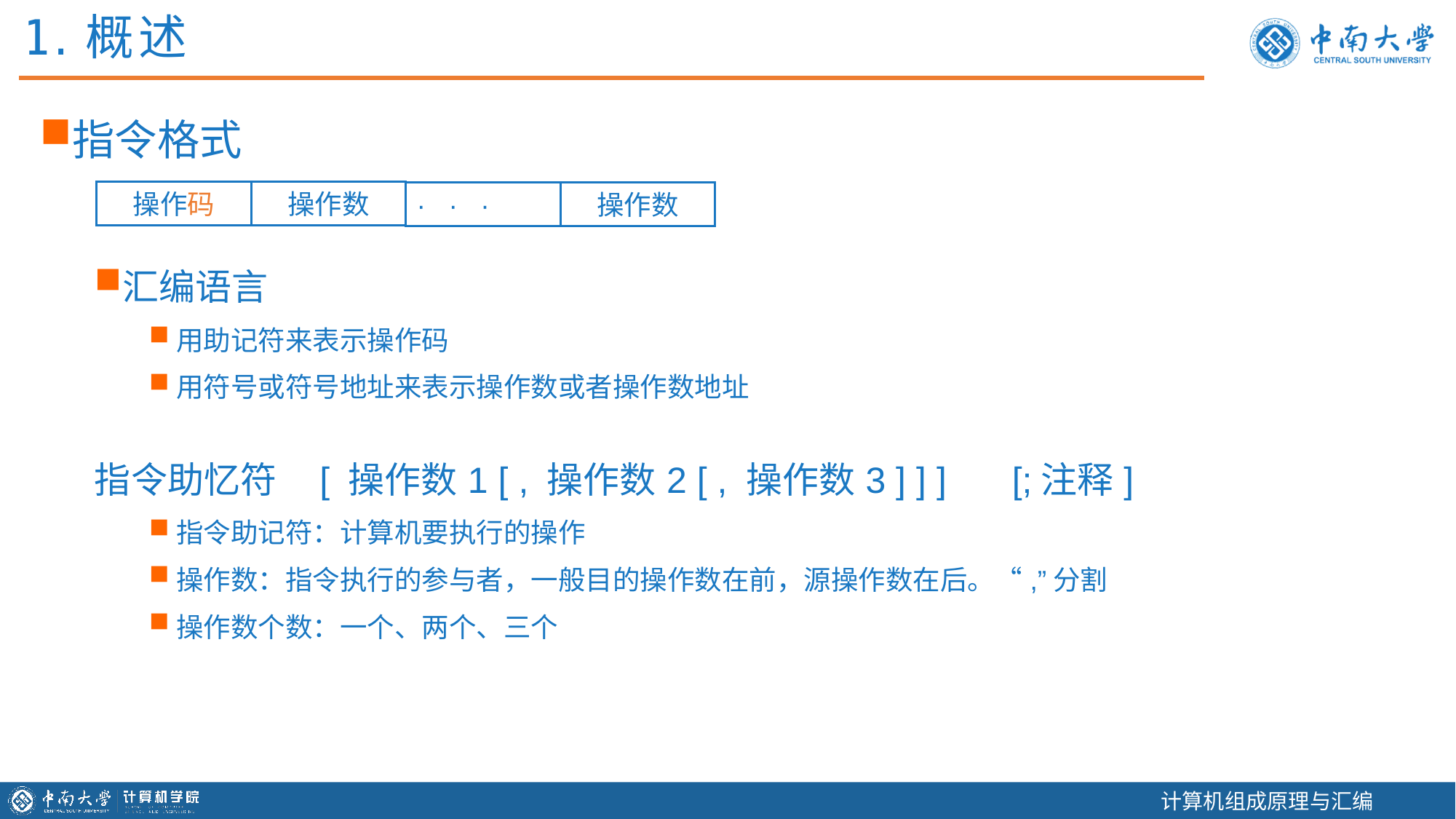

1.概述
指令格式

汇编语言
用助记符来表示操作码
用符号或符号地址来表示操作数或者操作数地址

指令助忆符    [ 操作数1 [ , 操作数2 [ , 操作数3 ] ] ] 　[;注释]
指令助记符：计算机要执行的操作
操作数：指令执行的参与者，一般目的操作数在前，源操作数在后。“,”分割
操作数个数：一个、两个、三个
操作码
操作数
·   ·   ·
操作数
3